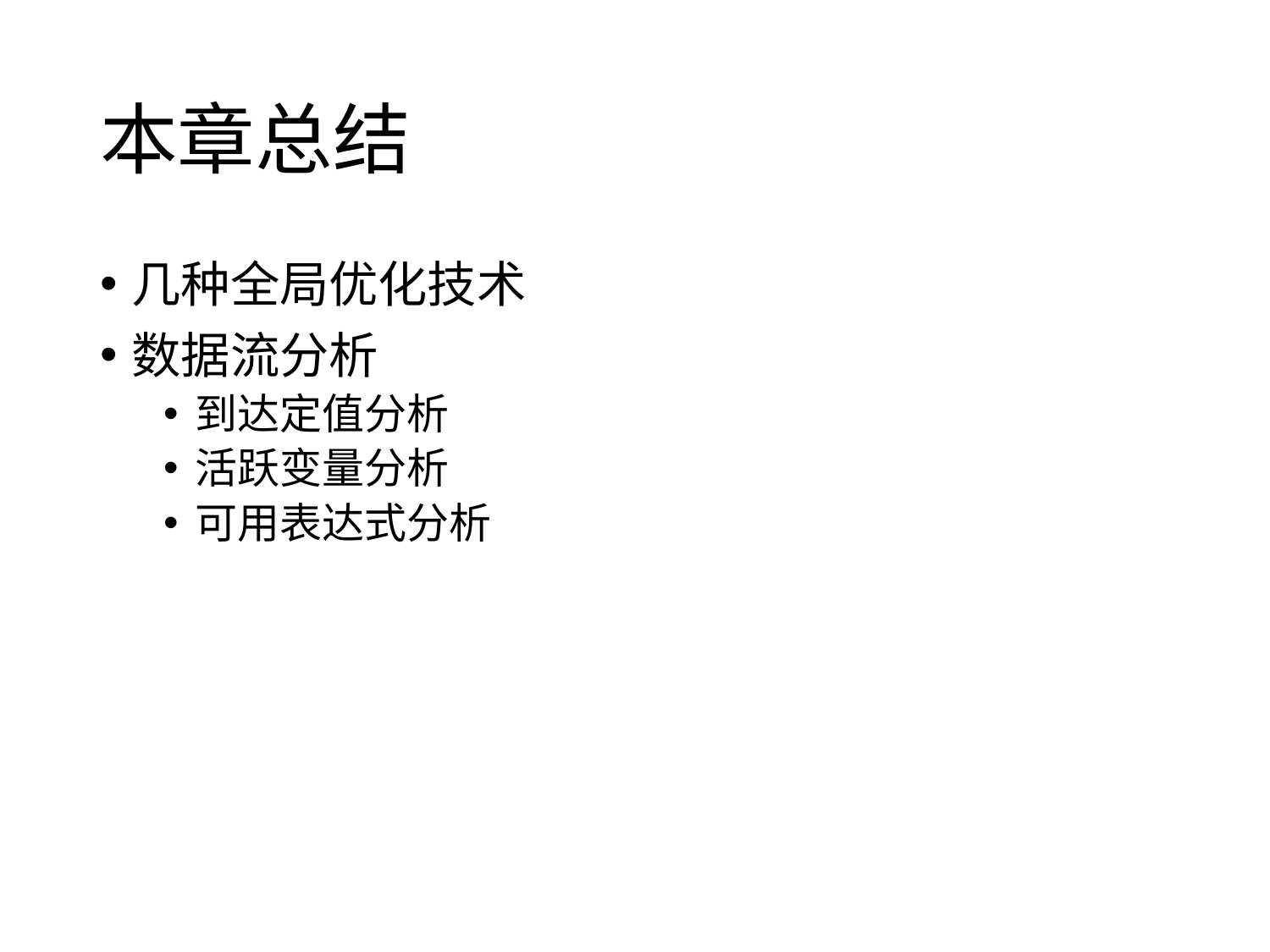

# 本章总结
几种全局优化技术
数据流分析
到达定值分析
活跃变量分析
可用表达式分析